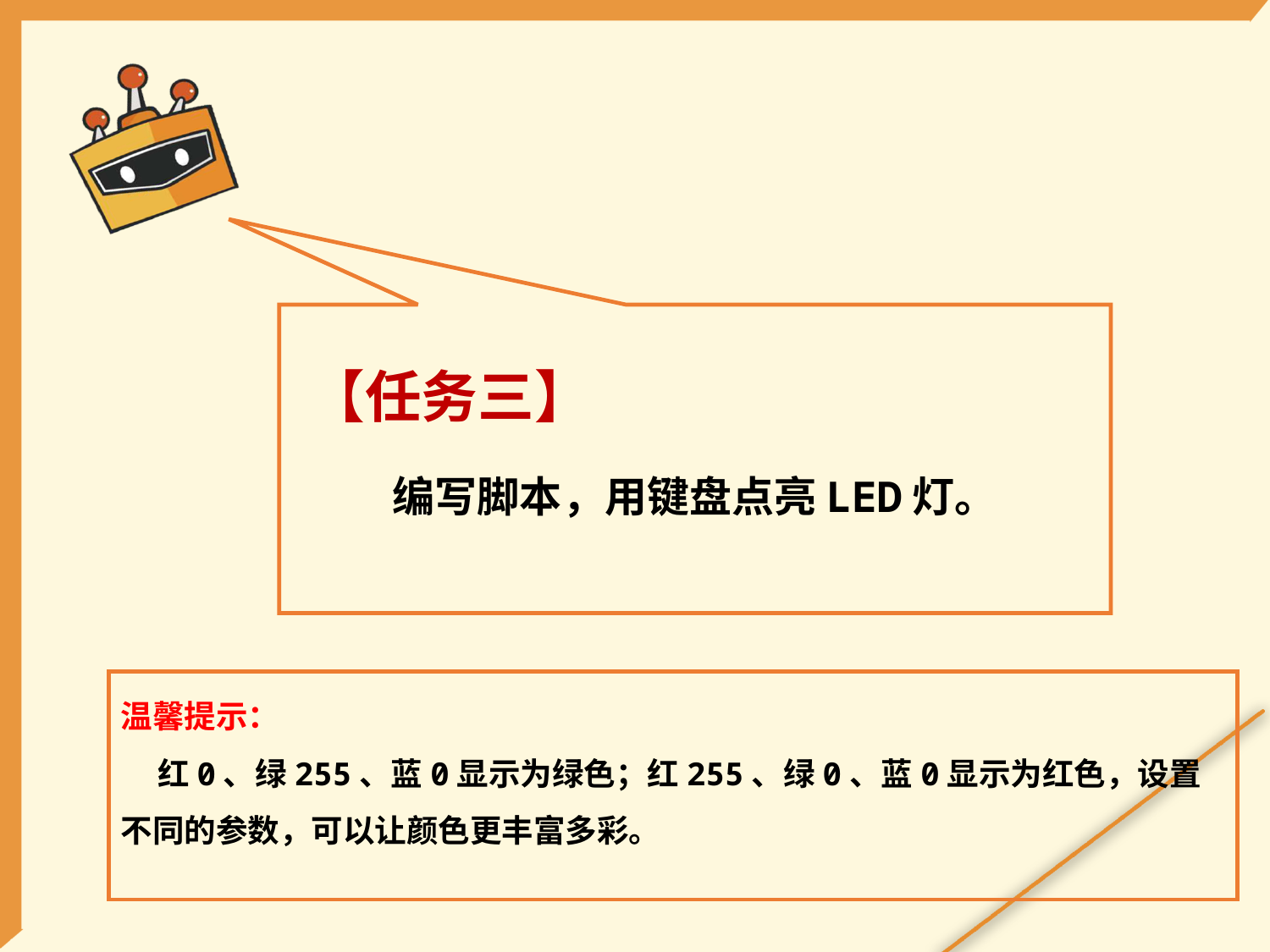

【任务三】
编写脚本，用键盘点亮LED灯。
温馨提示：
    红0、绿255、蓝0显示为绿色；红255、绿0、蓝0显示为红色，设置不同的参数，可以让颜色更丰富多彩。